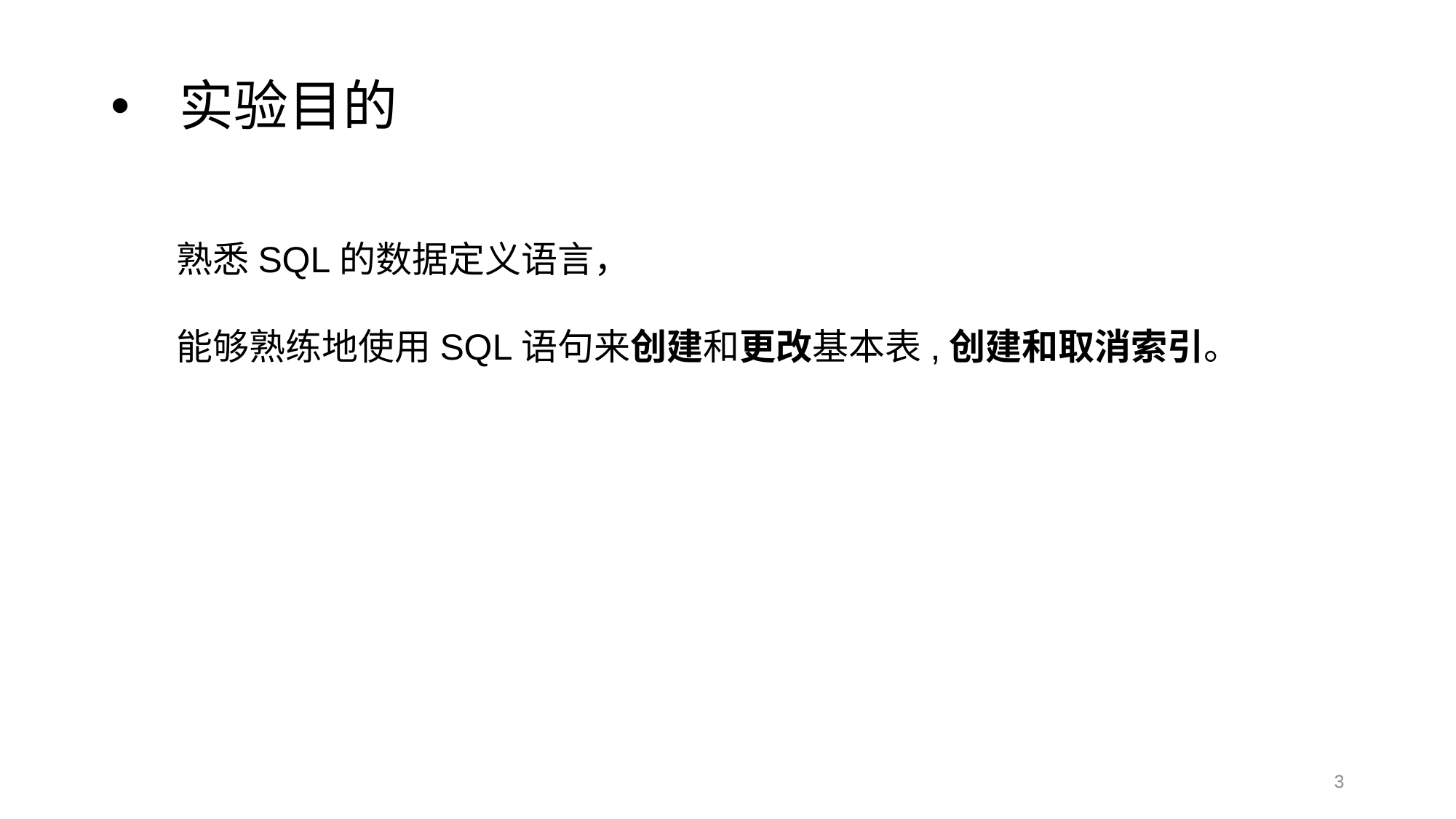

# 实验目的
熟悉SQL的数据定义语言，
能够熟练地使用SQL语句来创建和更改基本表,创建和取消索引。

3